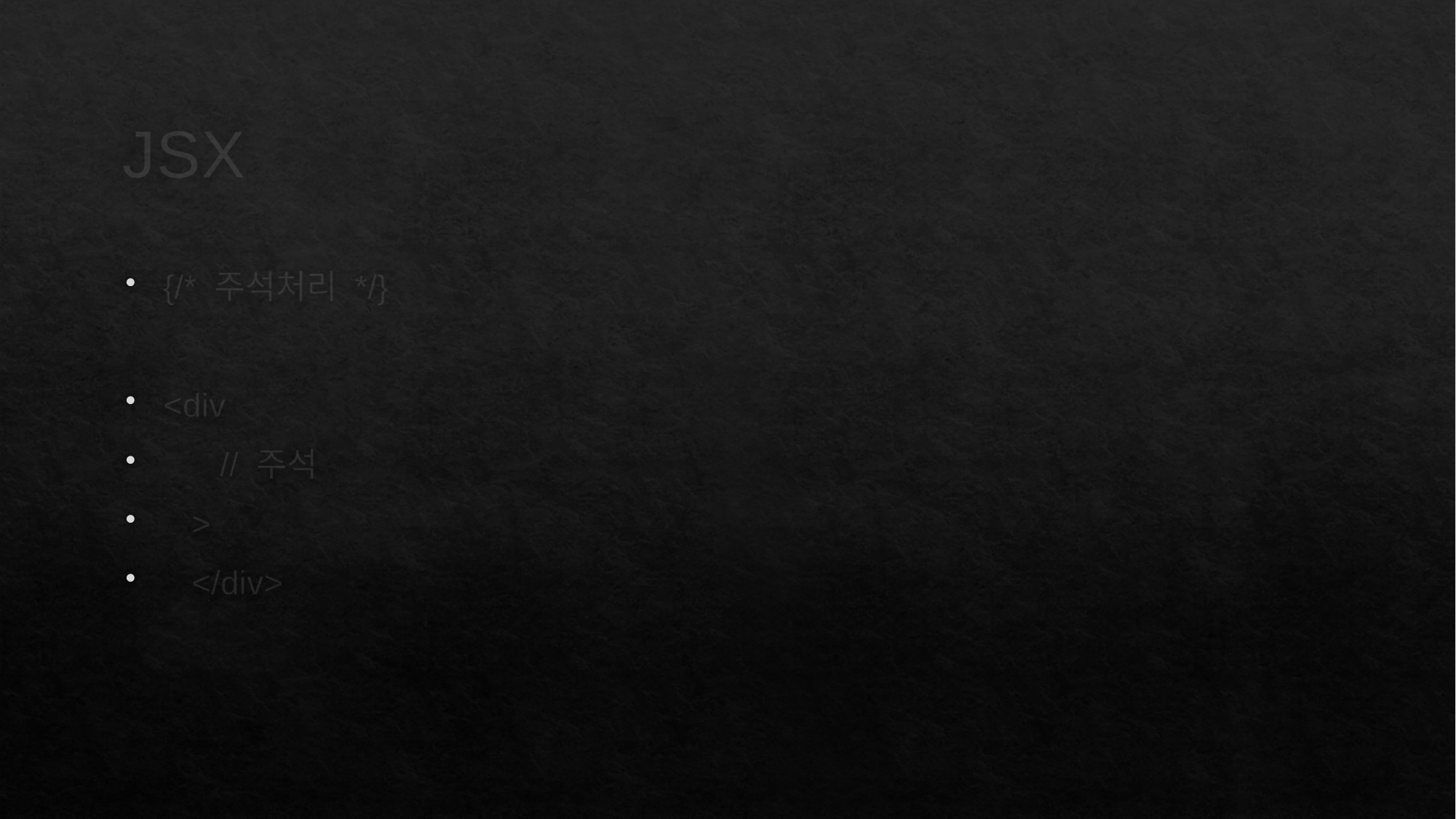

# JSX
{/* 주석처리 */}

<div
      // 주석
   >
   </div>